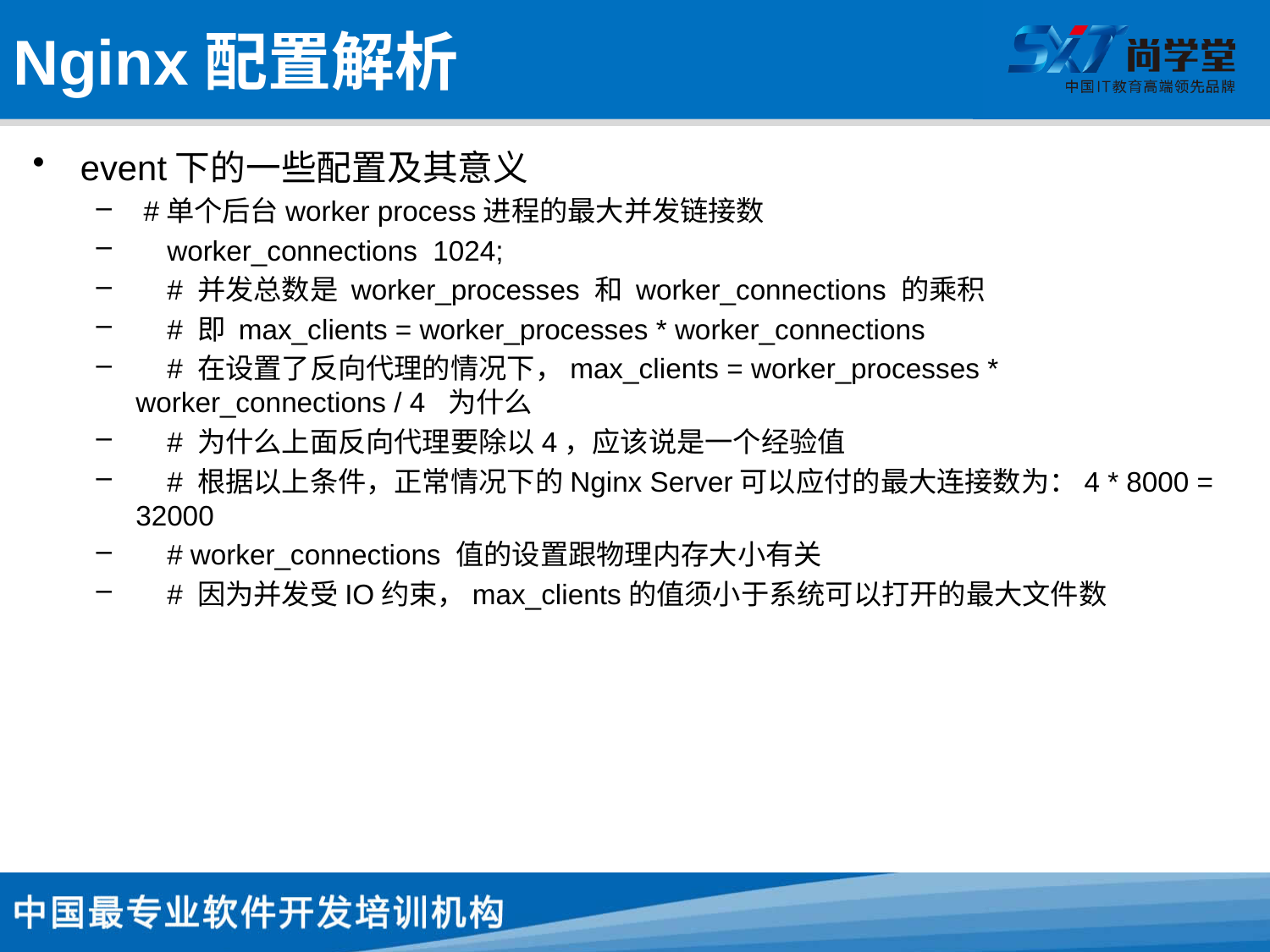

# Nginx配置解析
event下的一些配置及其意义
 #单个后台worker process进程的最大并发链接数
    worker_connections  1024;
    # 并发总数是 worker_processes 和 worker_connections 的乘积
    # 即 max_clients = worker_processes * worker_connections
    # 在设置了反向代理的情况下，max_clients = worker_processes * worker_connections / 4  为什么
    # 为什么上面反向代理要除以4，应该说是一个经验值
    # 根据以上条件，正常情况下的Nginx Server可以应付的最大连接数为：4 * 8000 = 32000
    # worker_connections 值的设置跟物理内存大小有关
    # 因为并发受IO约束，max_clients的值须小于系统可以打开的最大文件数